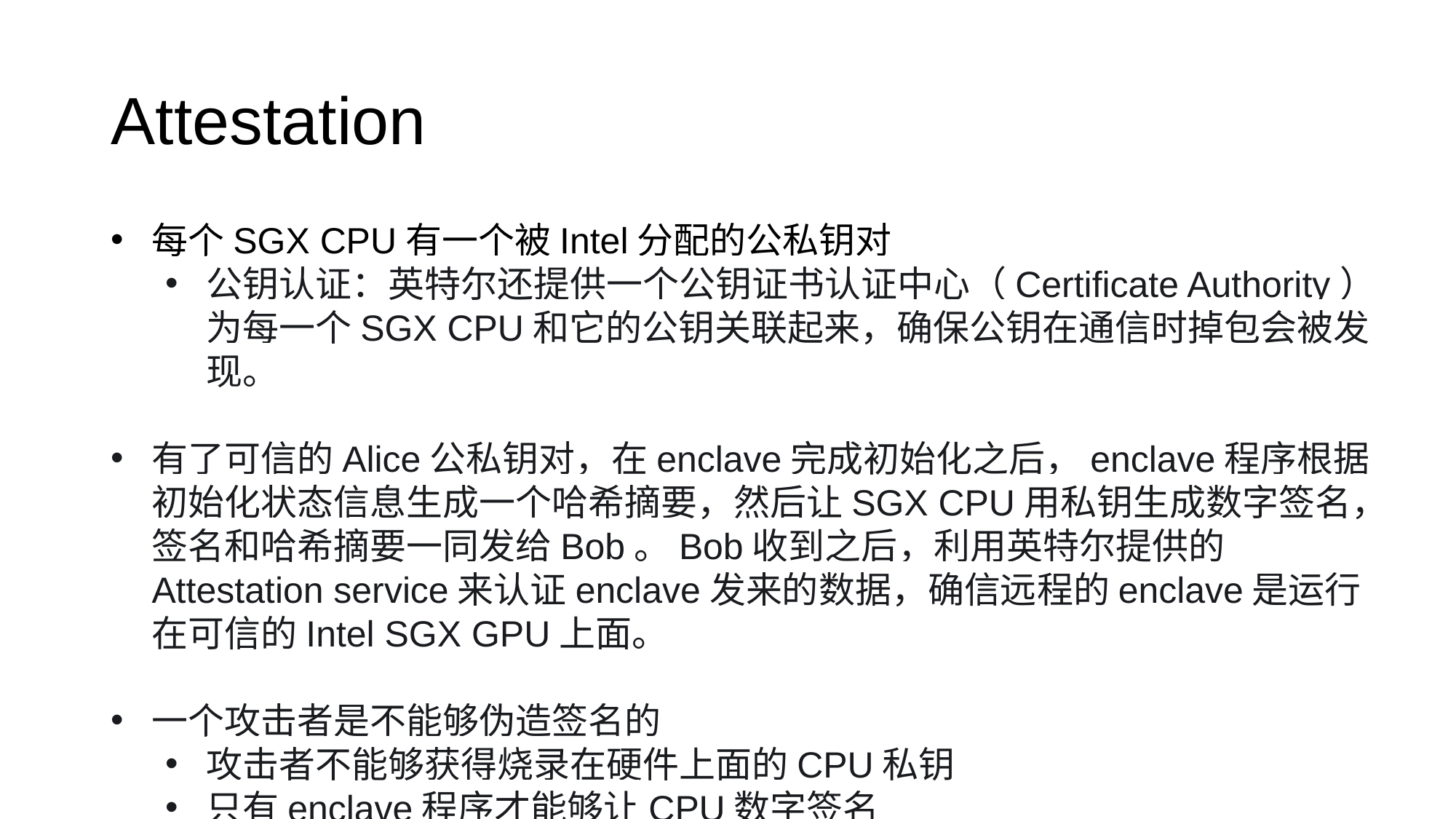

# Attestation
每个SGX CPU有一个被Intel分配的公私钥对
公钥认证：英特尔还提供一个公钥证书认证中心（Certificate Authority）为每一个SGX CPU和它的公钥关联起来，确保公钥在通信时掉包会被发现。

有了可信的Alice公私钥对，在enclave完成初始化之后，enclave程序根据初始化状态信息生成一个哈希摘要，然后让SGX CPU用私钥生成数字签名，签名和哈希摘要一同发给Bob。Bob收到之后，利用英特尔提供的Attestation service来认证enclave发来的数据，确信远程的enclave是运行在可信的Intel SGX GPU上面。

一个攻击者是不能够伪造签名的
攻击者不能够获得烧录在硬件上面的CPU私钥
只有enclave程序才能够让CPU数字签名
不同的enclave程序的哈希摘要是不一样的，一个攻击者不能够伪造enclave的哈希摘要。